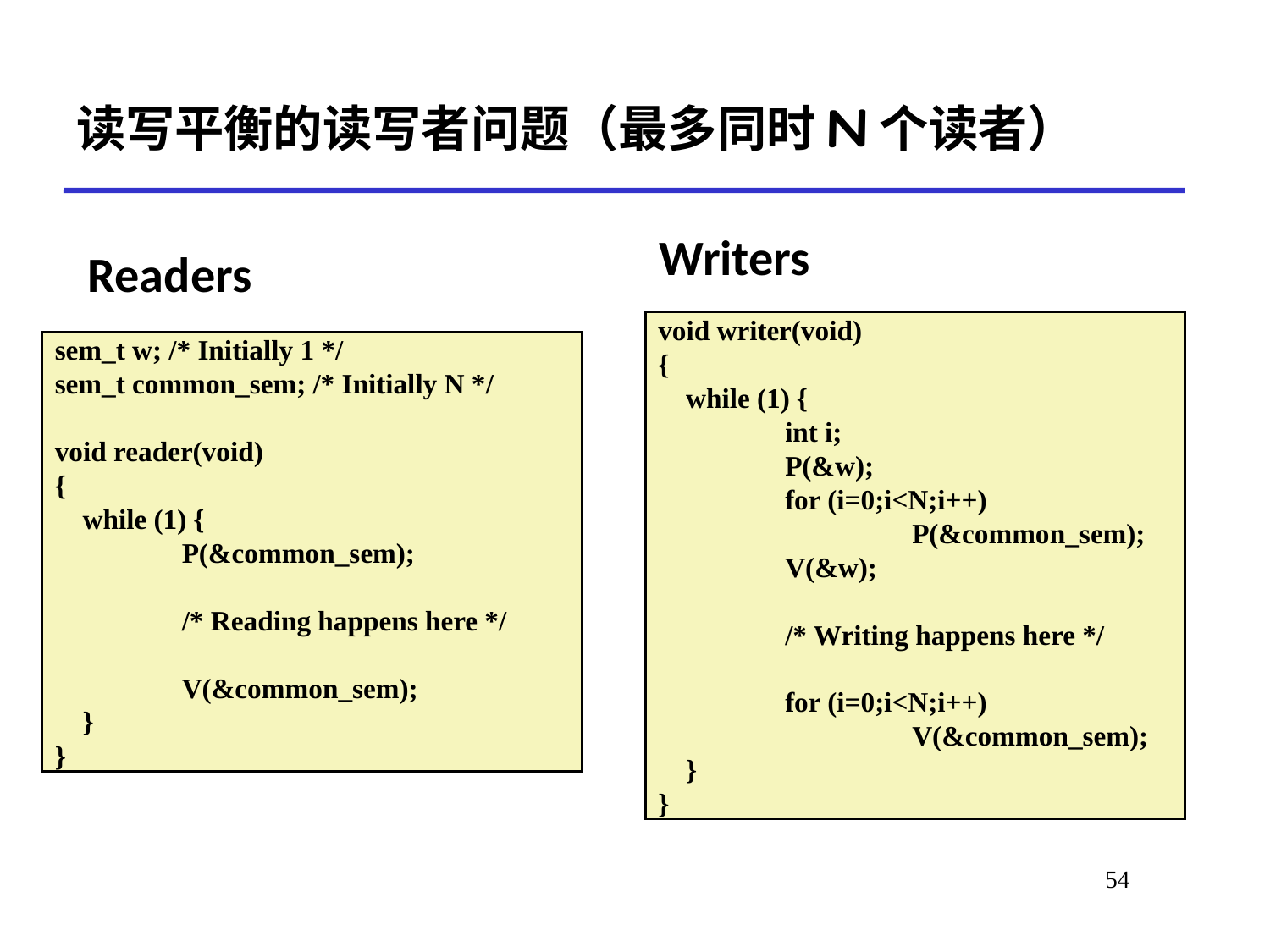

# 读写平衡的读写者问题（最多同时N个读者）
Writers
Readers
void writer(void)
{
    while (1) {
	int i;
    	P(&w);
	for (i=0;i<N;i++)
		P(&common_sem);
	V(&w);

	/* Writing happens here */

	for (i=0;i<N;i++)
		V(&common_sem);
    }
}
sem_t w; /* Initially 1 */
sem_t common_sem; /* Initially N */

void reader(void)
{
    while (1) {
	P(&common_sem);

    	/* Reading happens here */

	V(&common_sem);
    }
}
54